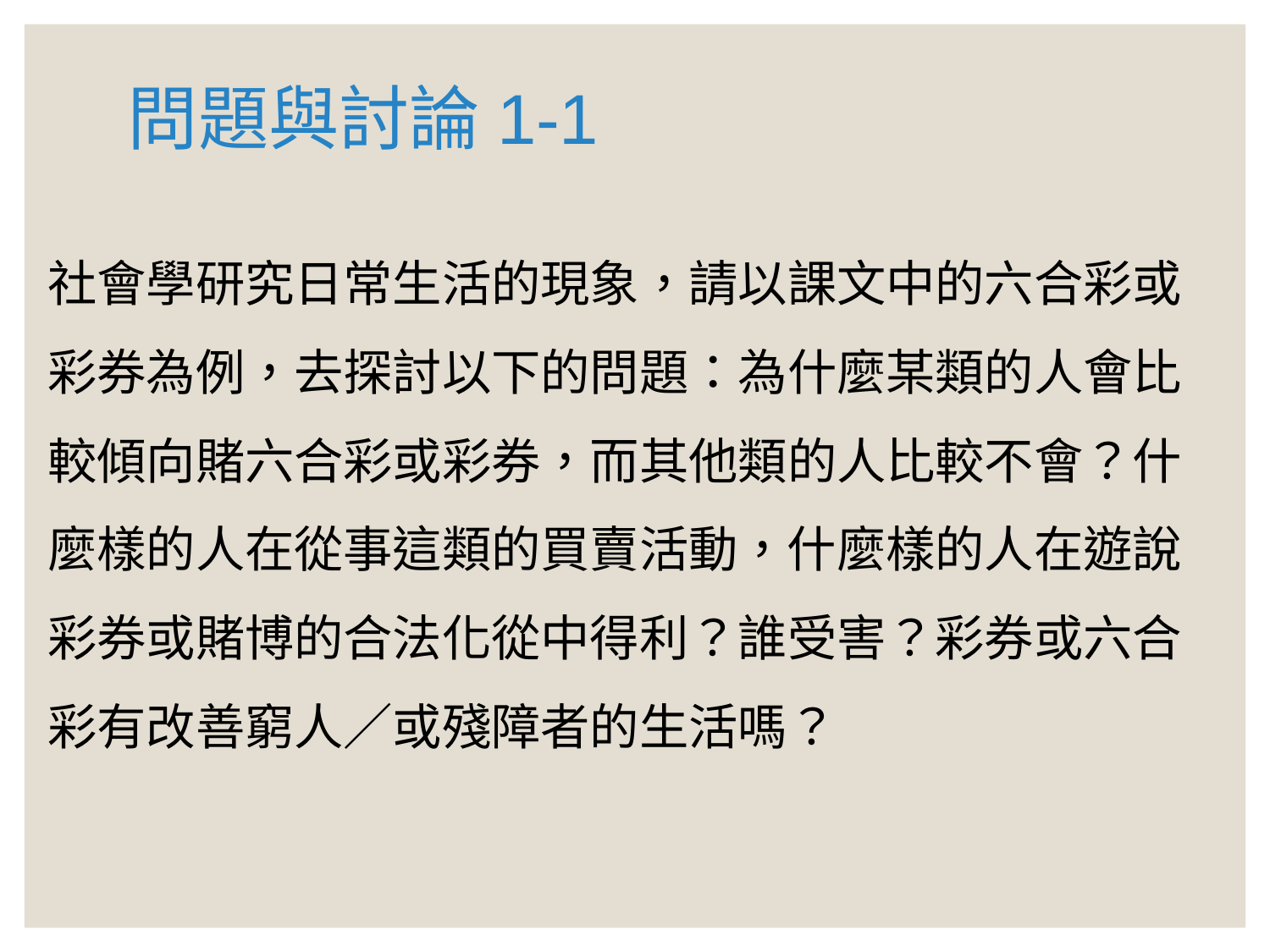

# 問題與討論1-1
社會學研究日常生活的現象，請以課文中的六合彩或彩券為例，去探討以下的問題：為什麼某類的人會比較傾向賭六合彩或彩券，而其他類的人比較不會？什麼樣的人在從事這類的買賣活動，什麼樣的人在遊說彩券或賭博的合法化從中得利？誰受害？彩券或六合彩有改善窮人／或殘障者的生活嗎？